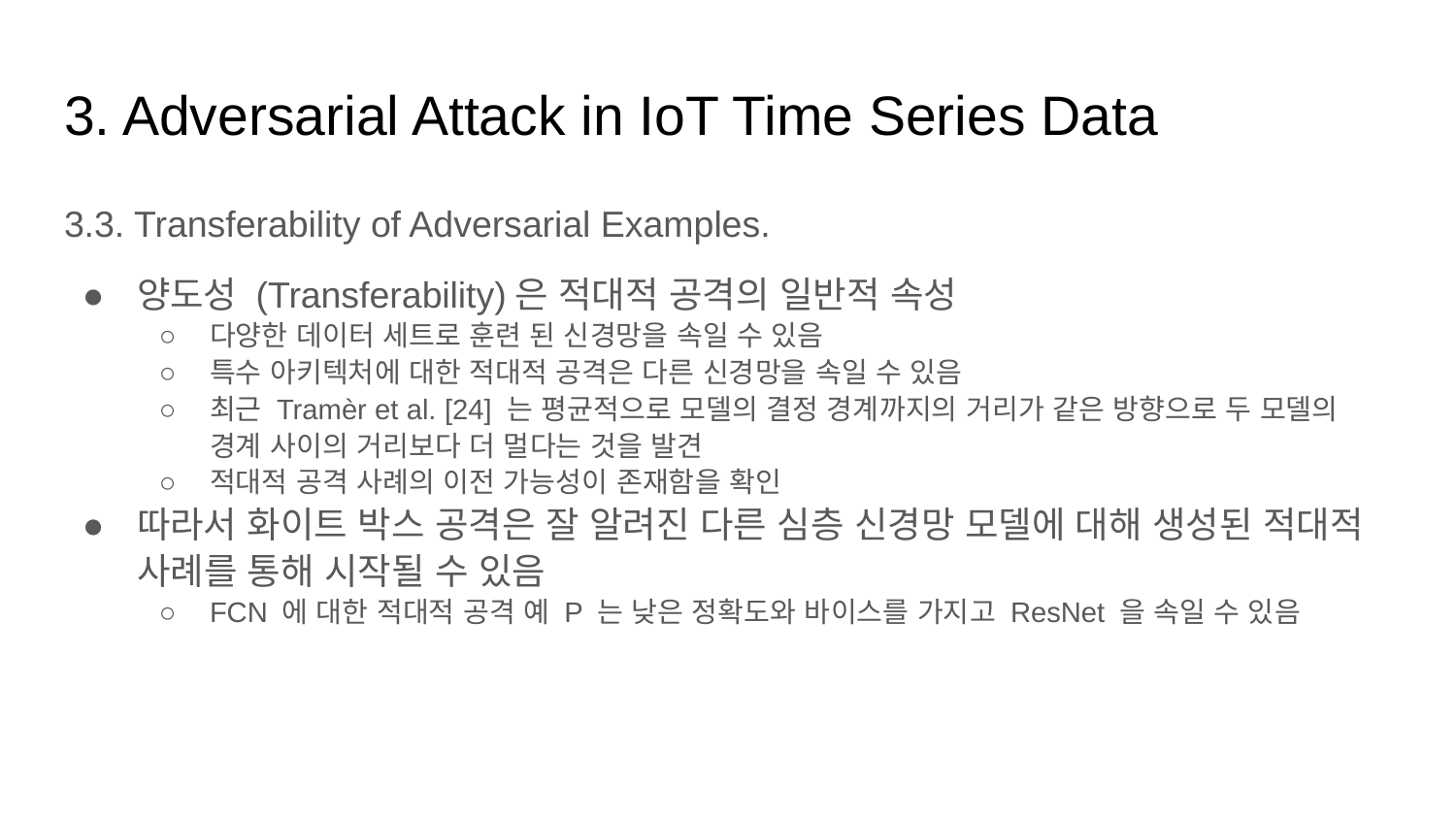

# 3. Adversarial Attack in IoT Time Series Data

3.3. Transferability of Adversarial Examples.
양도성 (Transferability)은 적대적 공격의 일반적 속성
다양한 데이터 세트로 훈련 된 신경망을 속일 수 있음
특수 아키텍처에 대한 적대적 공격은 다른 신경망을 속일 수 있음
최근 Tramèr et al. [24] 는 평균적으로 모델의 결정 경계까지의 거리가 같은 방향으로 두 모델의 경계 사이의 거리보다 더 멀다는 것을 발견
적대적 공격 사례의 이전 가능성이 존재함을 확인
따라서 화이트 박스 공격은 잘 알려진 다른 심층 신경망 모델에 대해 생성된 적대적 사례를 통해 시작될 수 있음
FCN 에 대한 적대적 공격 예 P 는 낮은 정확도와 바이스를 가지고 ResNet 을 속일 수 있음